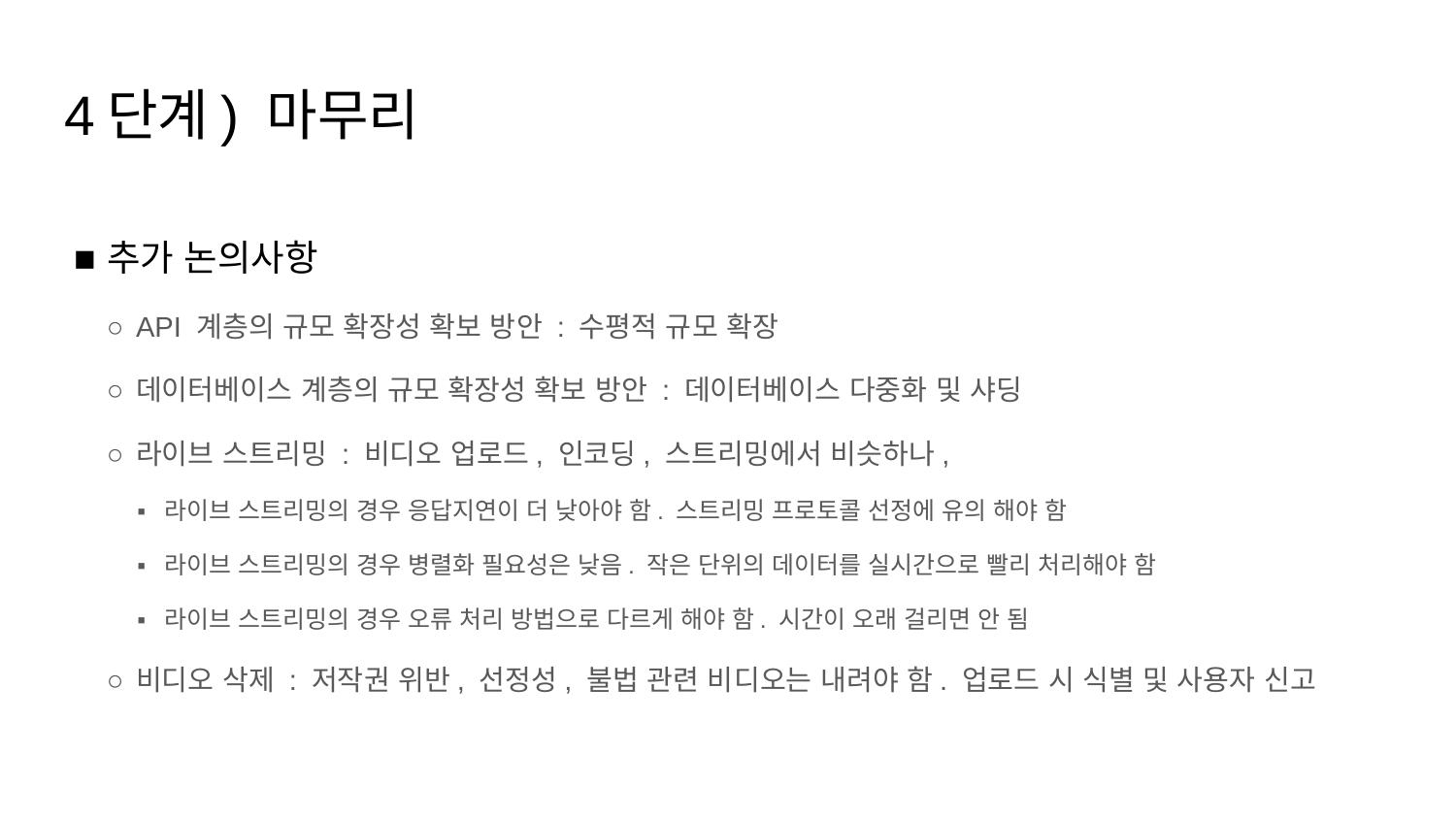

# 4단계) 마무리
추가 논의사항
API 계층의 규모 확장성 확보 방안 : 수평적 규모 확장
데이터베이스 계층의 규모 확장성 확보 방안 : 데이터베이스 다중화 및 샤딩
라이브 스트리밍 : 비디오 업로드, 인코딩, 스트리밍에서 비슷하나,
라이브 스트리밍의 경우 응답지연이 더 낮아야 함. 스트리밍 프로토콜 선정에 유의 해야 함
라이브 스트리밍의 경우 병렬화 필요성은 낮음. 작은 단위의 데이터를 실시간으로 빨리 처리해야 함
라이브 스트리밍의 경우 오류 처리 방법으로 다르게 해야 함. 시간이 오래 걸리면 안 됨
비디오 삭제 : 저작권 위반, 선정성, 불법 관련 비디오는 내려야 함. 업로드 시 식별 및 사용자 신고